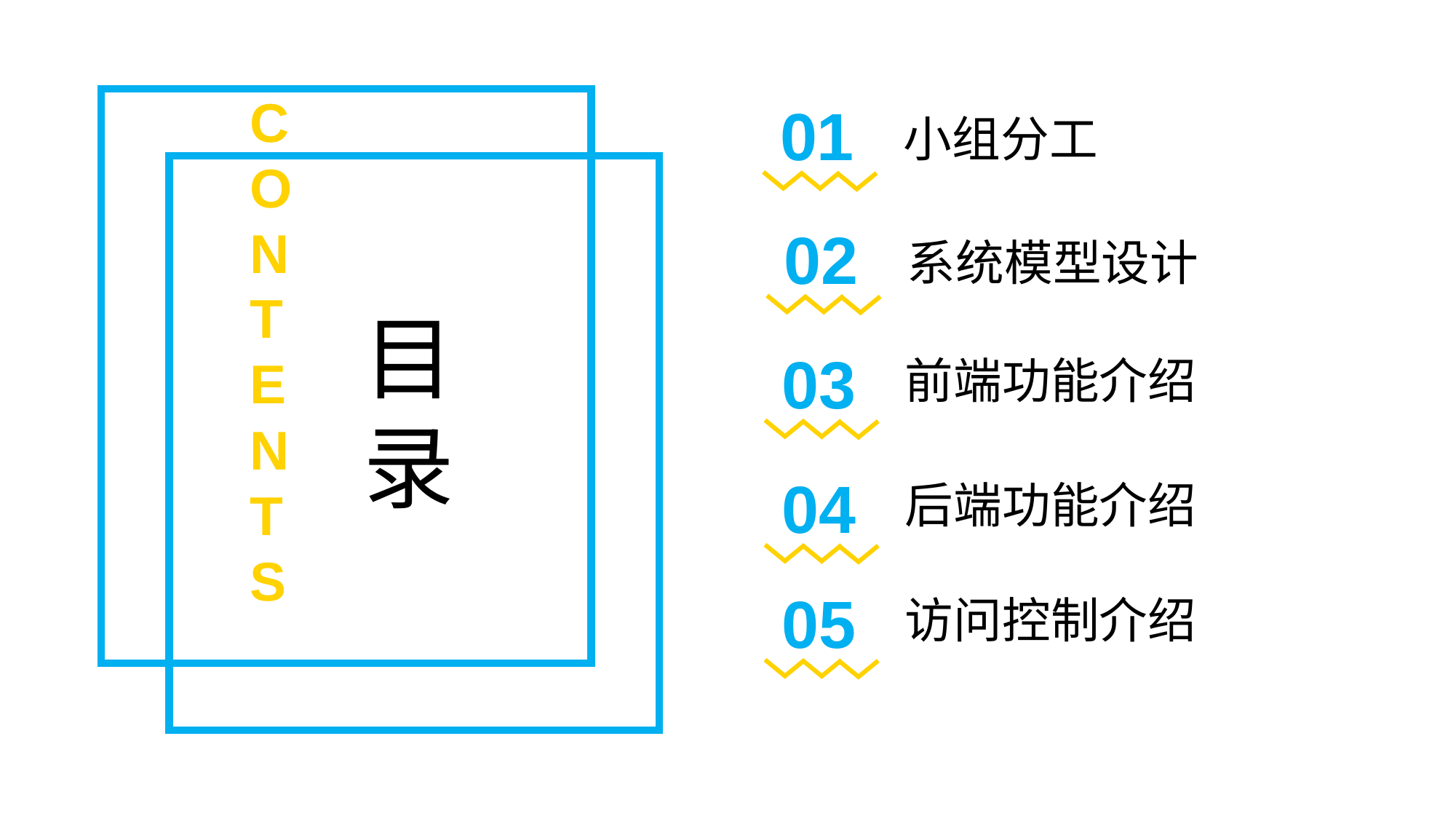

CONTENTS

01

小组分工
02

系统模型设计
目录
03

前端功能介绍
04

后端功能介绍
05

访问控制介绍